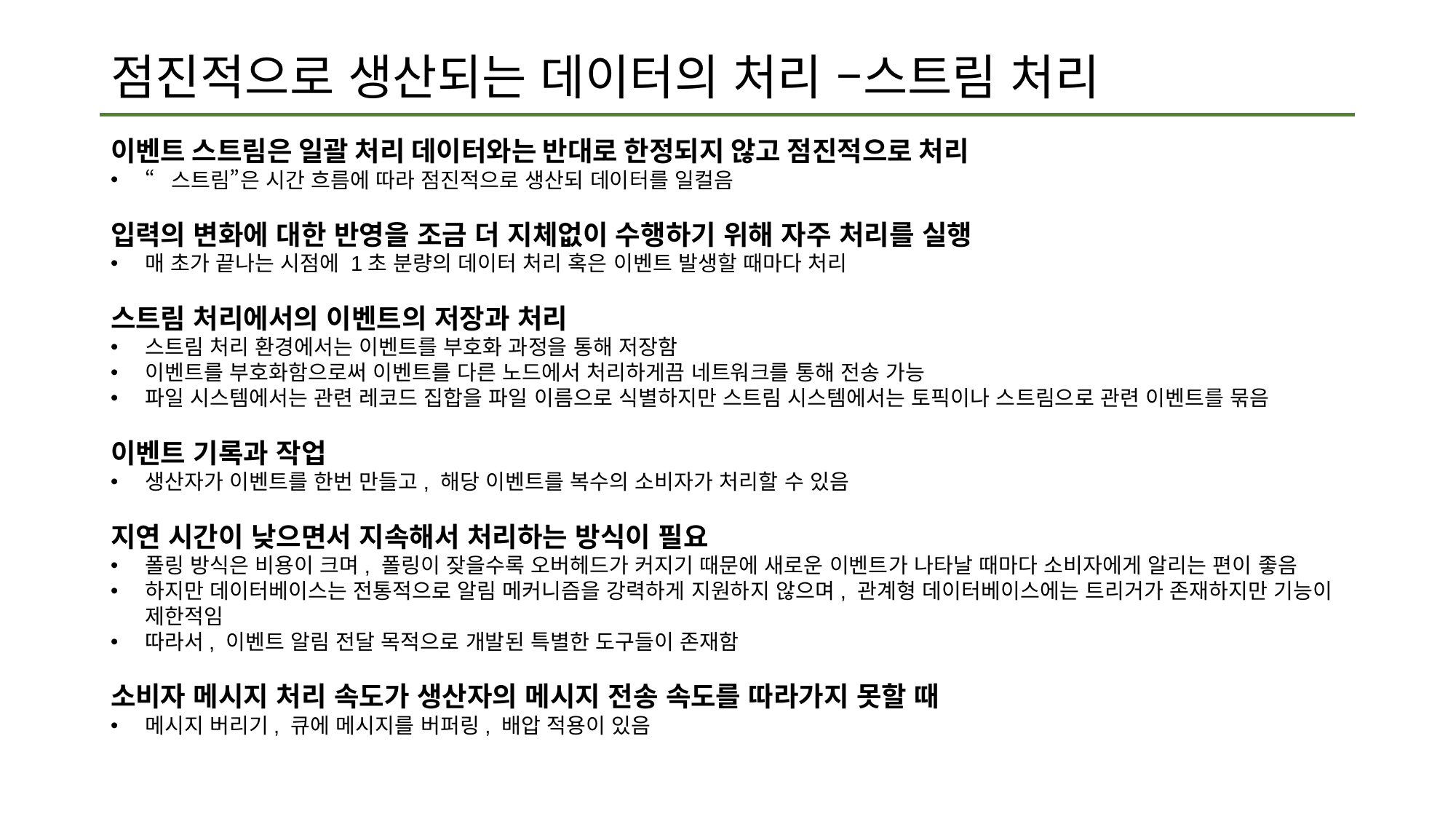

# 점진적으로 생산되는 데이터의 처리 –스트림 처리
이벤트 스트림은 일괄 처리 데이터와는 반대로 한정되지 않고 점진적으로 처리
“스트림”은 시간 흐름에 따라 점진적으로 생산되 데이터를 일컬음

입력의 변화에 대한 반영을 조금 더 지체없이 수행하기 위해 자주 처리를 실행
매 초가 끝나는 시점에 1초 분량의 데이터 처리 혹은 이벤트 발생할 때마다 처리

스트림 처리에서의 이벤트의 저장과 처리
스트림 처리 환경에서는 이벤트를 부호화 과정을 통해 저장함
이벤트를 부호화함으로써 이벤트를 다른 노드에서 처리하게끔 네트워크를 통해 전송 가능
파일 시스템에서는 관련 레코드 집합을 파일 이름으로 식별하지만 스트림 시스템에서는 토픽이나 스트림으로 관련 이벤트를 묶음

이벤트 기록과 작업
생산자가 이벤트를 한번 만들고, 해당 이벤트를 복수의 소비자가 처리할 수 있음

지연 시간이 낮으면서 지속해서 처리하는 방식이 필요
폴링 방식은 비용이 크며, 폴링이 잦을수록 오버헤드가 커지기 때문에 새로운 이벤트가 나타날 때마다 소비자에게 알리는 편이 좋음
하지만 데이터베이스는 전통적으로 알림 메커니즘을 강력하게 지원하지 않으며, 관계형 데이터베이스에는 트리거가 존재하지만 기능이 제한적임
따라서, 이벤트 알림 전달 목적으로 개발된 특별한 도구들이 존재함

소비자 메시지 처리 속도가 생산자의 메시지 전송 속도를 따라가지 못할 때
메시지 버리기, 큐에 메시지를 버퍼링, 배압 적용이 있음